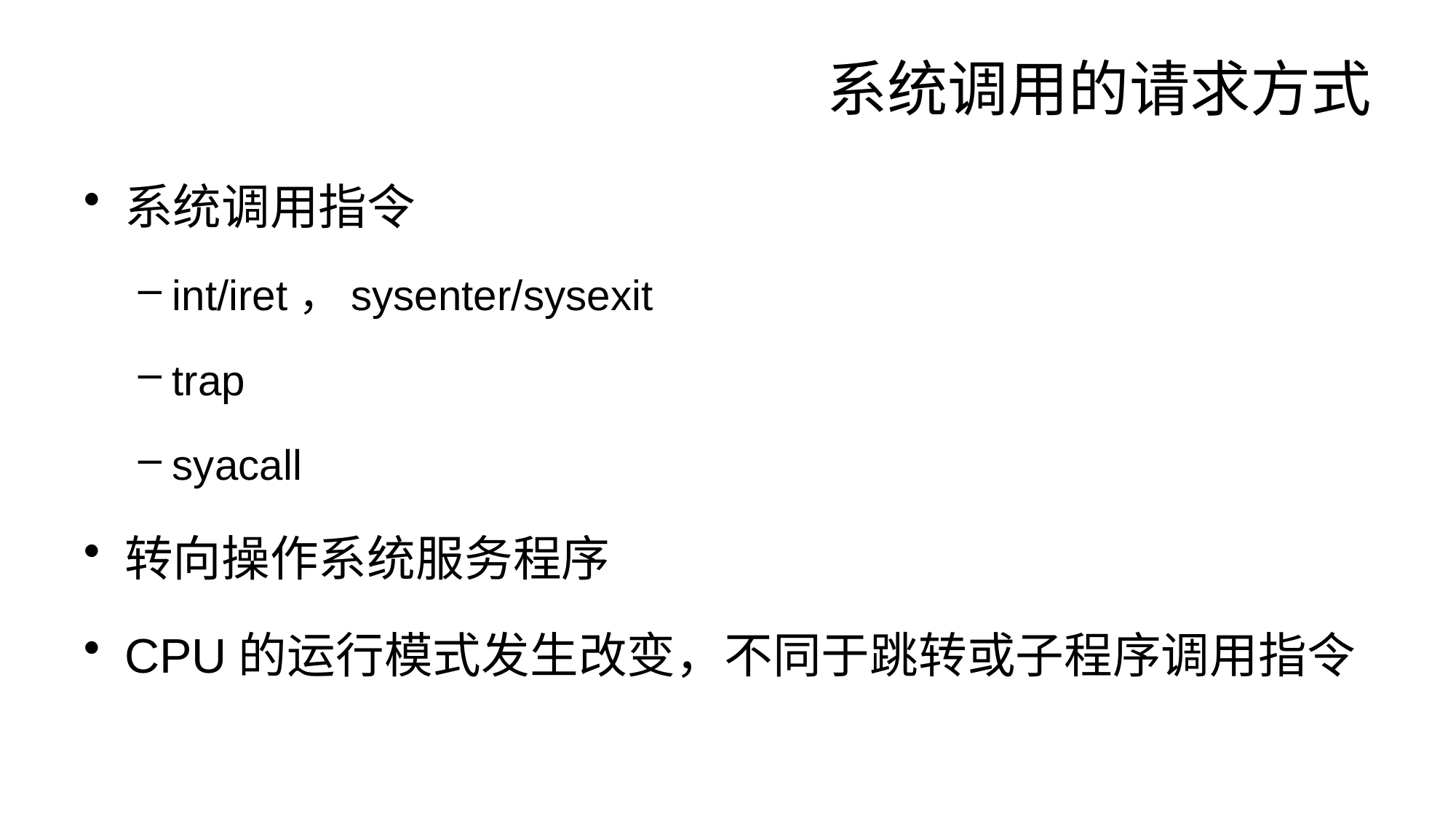

# 系统调用的请求方式
系统调用指令
int/iret，sysenter/sysexit
trap
syacall
转向操作系统服务程序
CPU的运行模式发生改变，不同于跳转或子程序调用指令